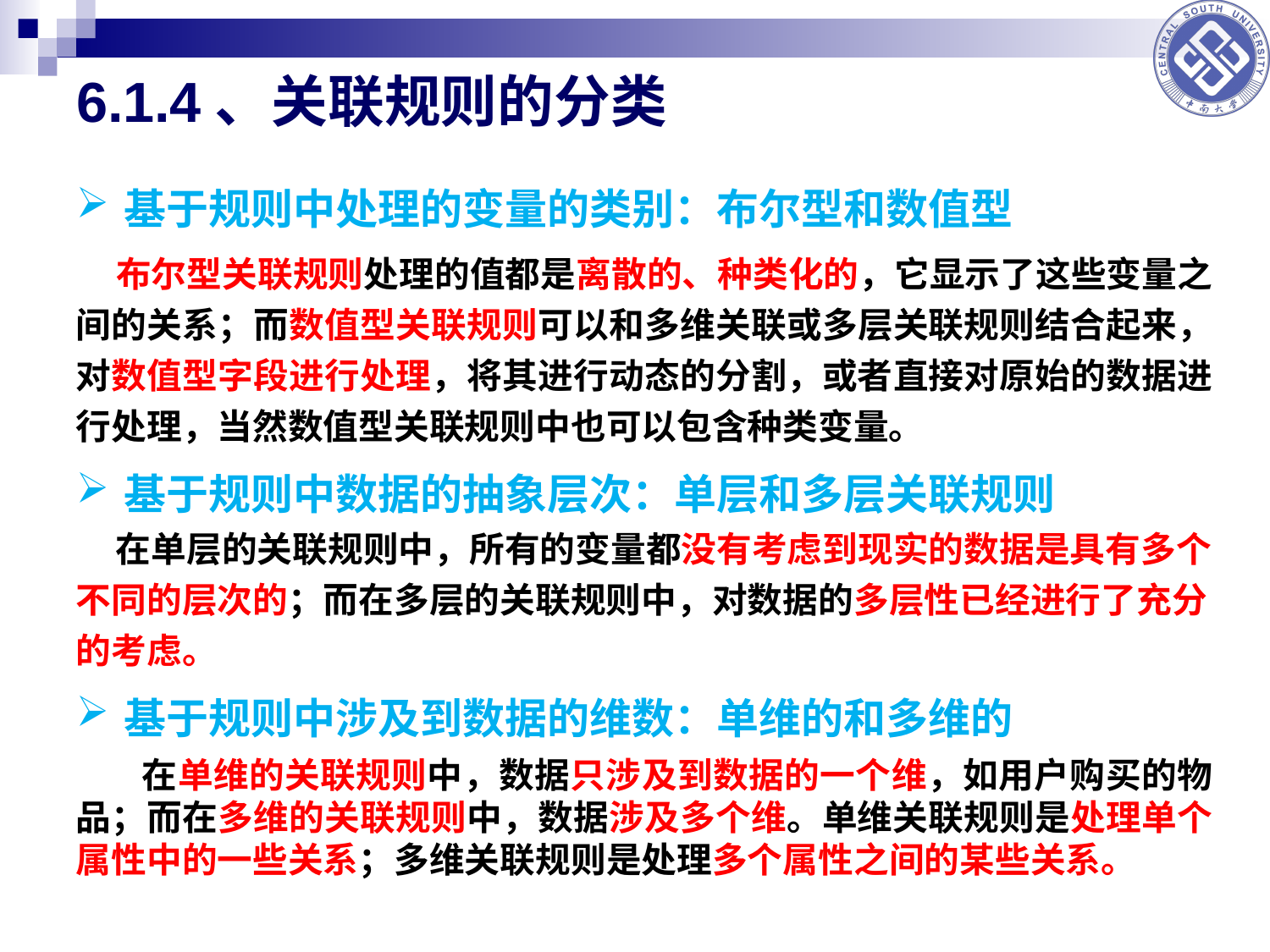

6.1.4、关联规则的分类
基于规则中处理的变量的类别：布尔型和数值型
    布尔型关联规则处理的值都是离散的、种类化的，它显示了这些变量之间的关系；而数值型关联规则可以和多维关联或多层关联规则结合起来，对数值型字段进行处理，将其进行动态的分割，或者直接对原始的数据进行处理，当然数值型关联规则中也可以包含种类变量。
基于规则中数据的抽象层次：单层和多层关联规则
    在单层的关联规则中，所有的变量都没有考虑到现实的数据是具有多个不同的层次的；而在多层的关联规则中，对数据的多层性已经进行了充分的考虑。
基于规则中涉及到数据的维数：单维的和多维的
       在单维的关联规则中，数据只涉及到数据的一个维，如用户购买的物品；而在多维的关联规则中，数据涉及多个维。单维关联规则是处理单个属性中的一些关系；多维关联规则是处理多个属性之间的某些关系。